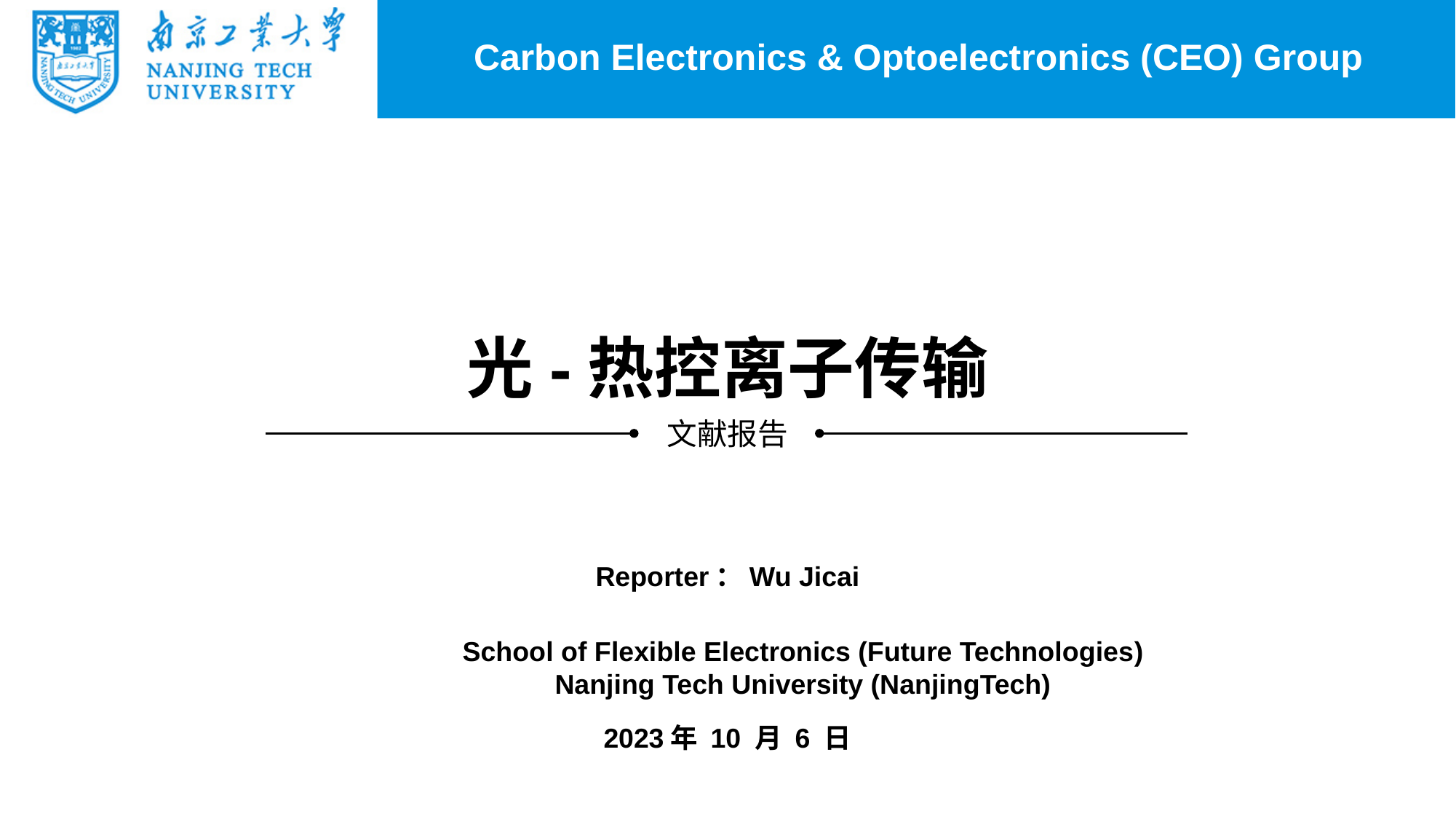

# 光-热控离子传输
文献报告
2023年 10 月 6 日